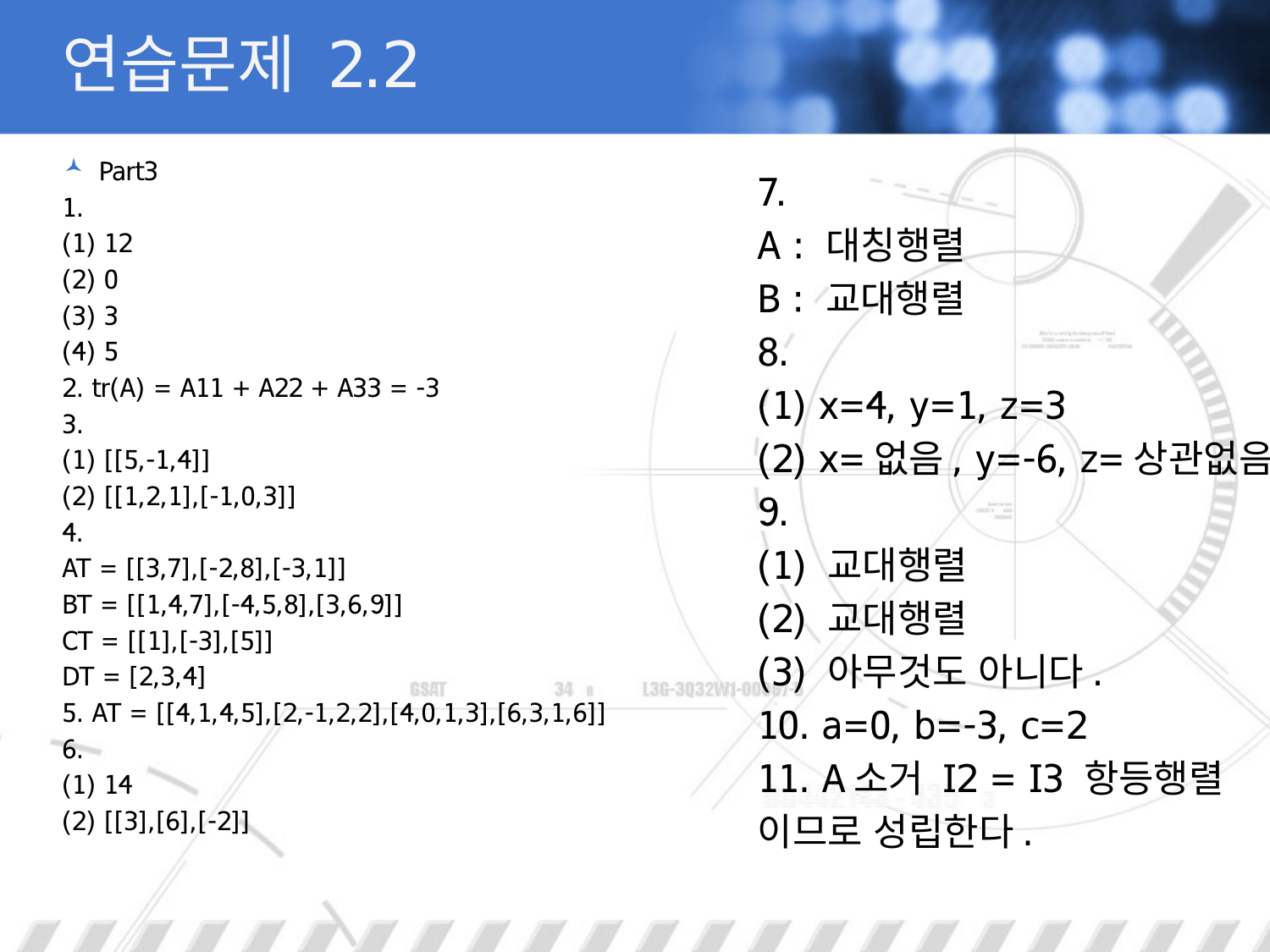

# 연습문제 2.2
Part3
1.
(1) 12
(2) 0
(3) 3
(4) 5
2. tr(A) = A11 + A22 + A33 = -3
3.
(1) [[5,-1,4]]
(2) [[1,2,1],[-1,0,3]]
4.
AT = [[3,7],[-2,8],[-3,1]]
BT = [[1,4,7],[-4,5,8],[3,6,9]]
CT = [[1],[-3],[5]]
DT = [2,3,4]
5. AT = [[4,1,4,5],[2,-1,2,2],[4,0,1,3],[6,3,1,6]]
6.
(1) 14
(2) [[3],[6],[-2]]
7.
A : 대칭행렬
B : 교대행렬
8.
(1) x=4, y=1, z=3
(2) x=없음, y=-6, z=상관없음
9.
(1) 교대행렬
(2) 교대행렬
(3) 아무것도 아니다.
10. a=0, b=-3, c=2
11. A소거 I2 = I3 항등행렬
이므로 성립한다.